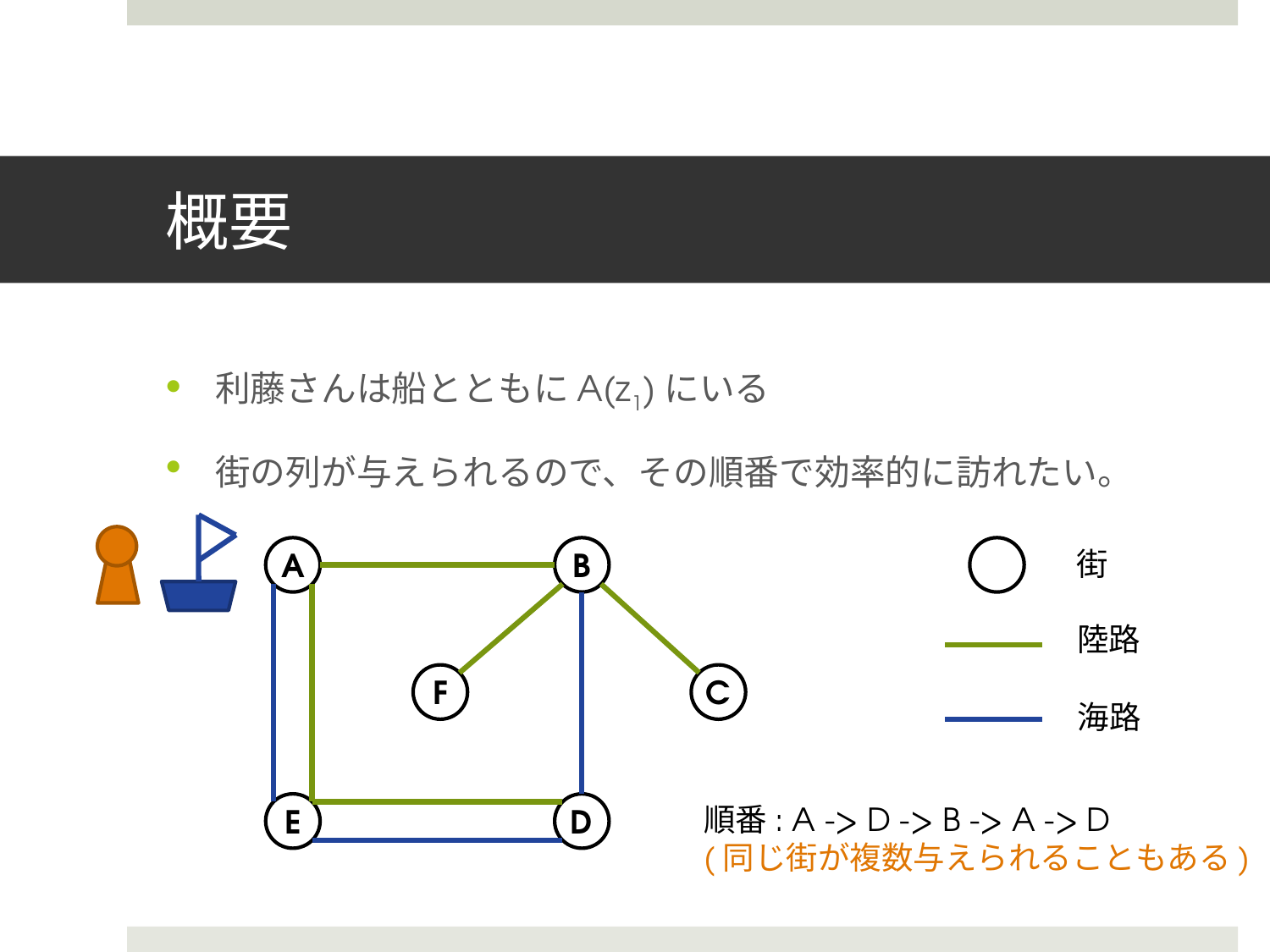

# 概要
利藤さんは船とともにA(z1)にいる
街の列が与えられるので、その順番で効率的に訪れたい。

A
B
F
C
E
D

街
陸路
海路
順番: A -> D -> B -> A -> D
(同じ街が複数与えられることもある)